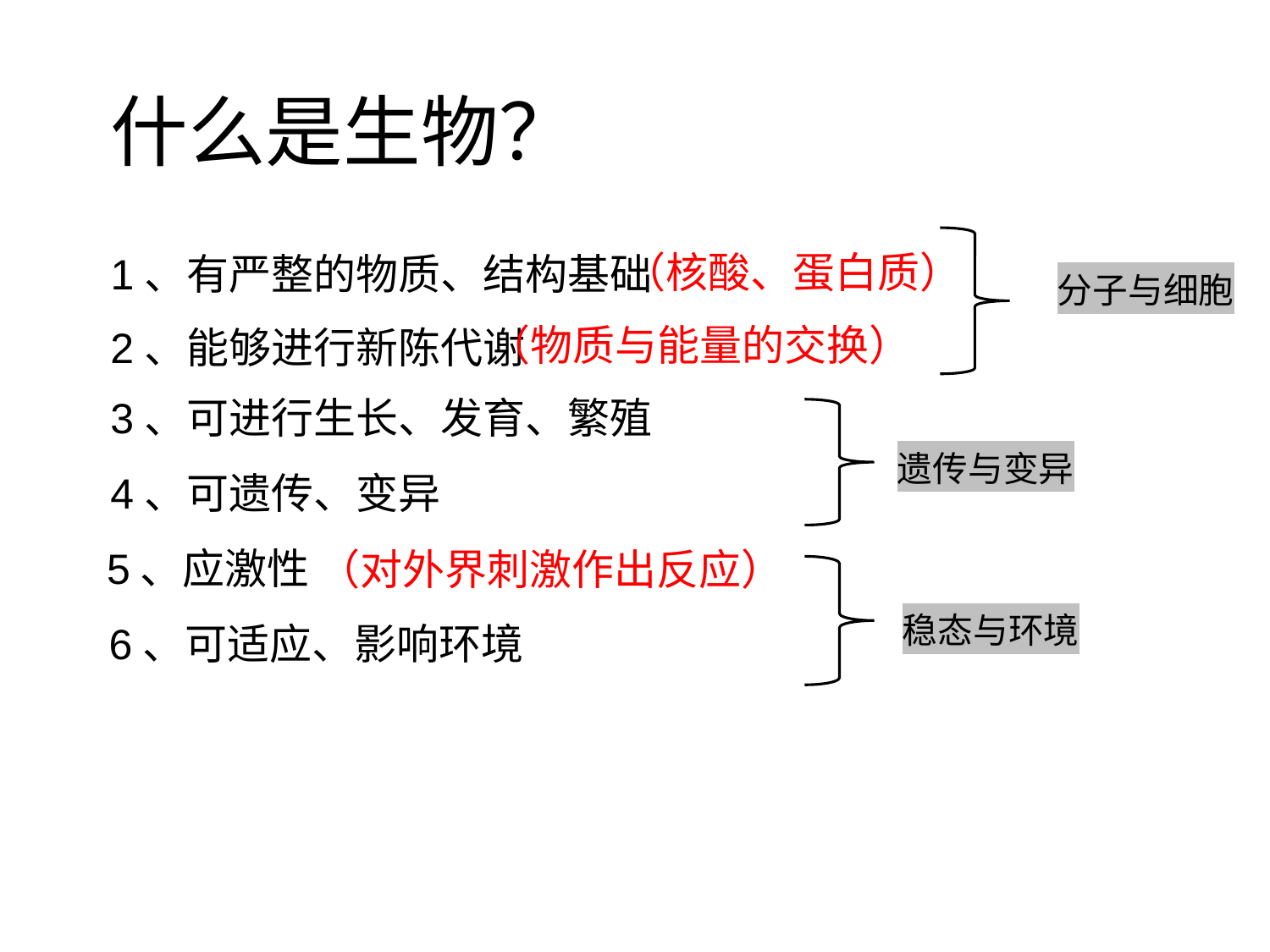

# 什么是生物？

（核酸、蛋白质）
1、有严整的物质、结构基础

分子与细胞
（物质与能量的交换）
2、能够进行新陈代谢
3、可进行生长、发育、繁殖

遗传与变异
4、可遗传、变异
（对外界刺激作出反应）
5、应激性

稳态与环境
6、可适应、影响环境